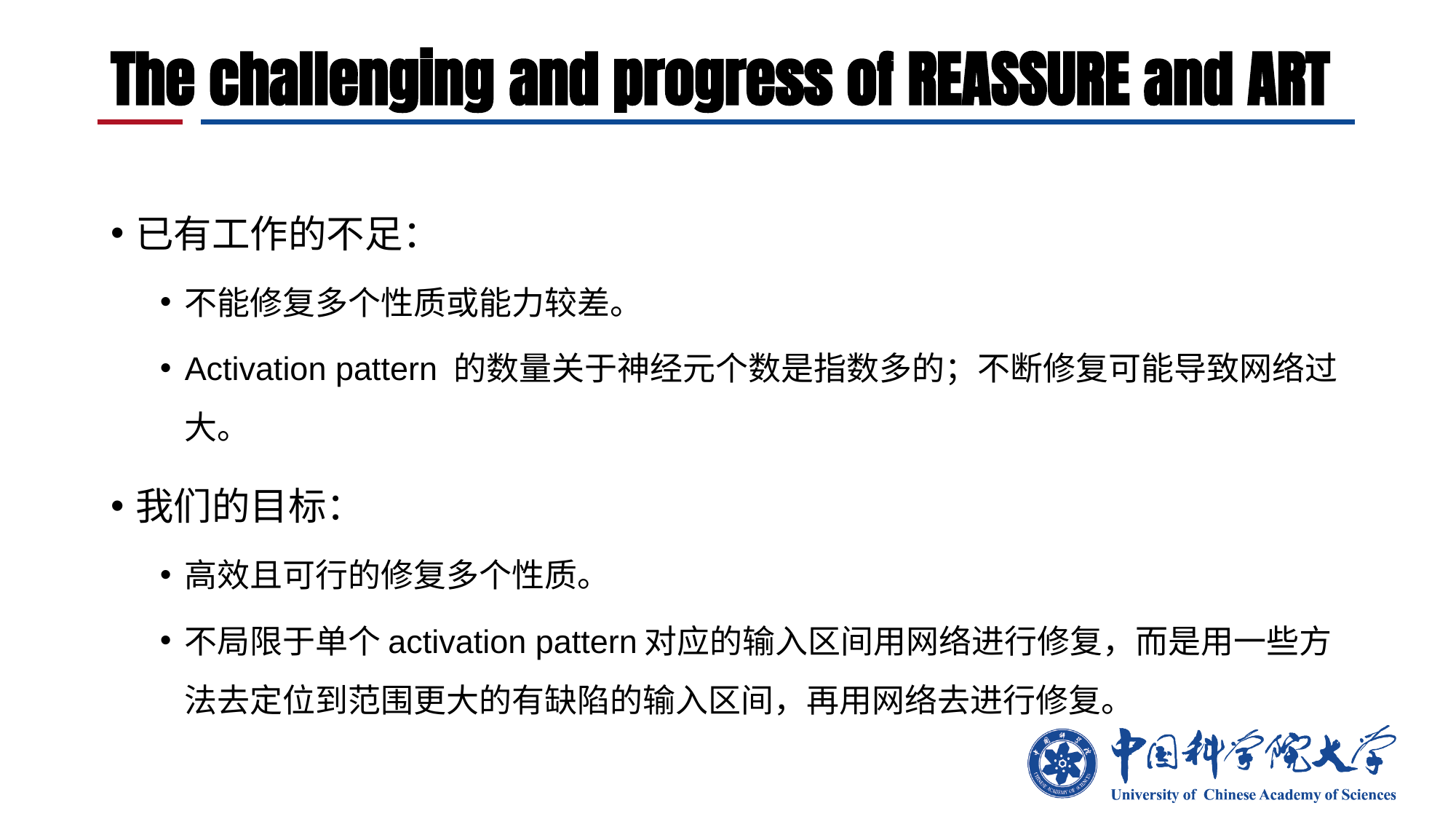

# The challenging and progress of REASSURE and ART

已有工作的不足：
不能修复多个性质或能力较差。
Activation pattern 的数量关于神经元个数是指数多的；不断修复可能导致网络过大。
我们的目标：
高效且可行的修复多个性质。
不局限于单个activation pattern对应的输入区间用网络进行修复，而是用一些方法去定位到范围更大的有缺陷的输入区间，再用网络去进行修复。